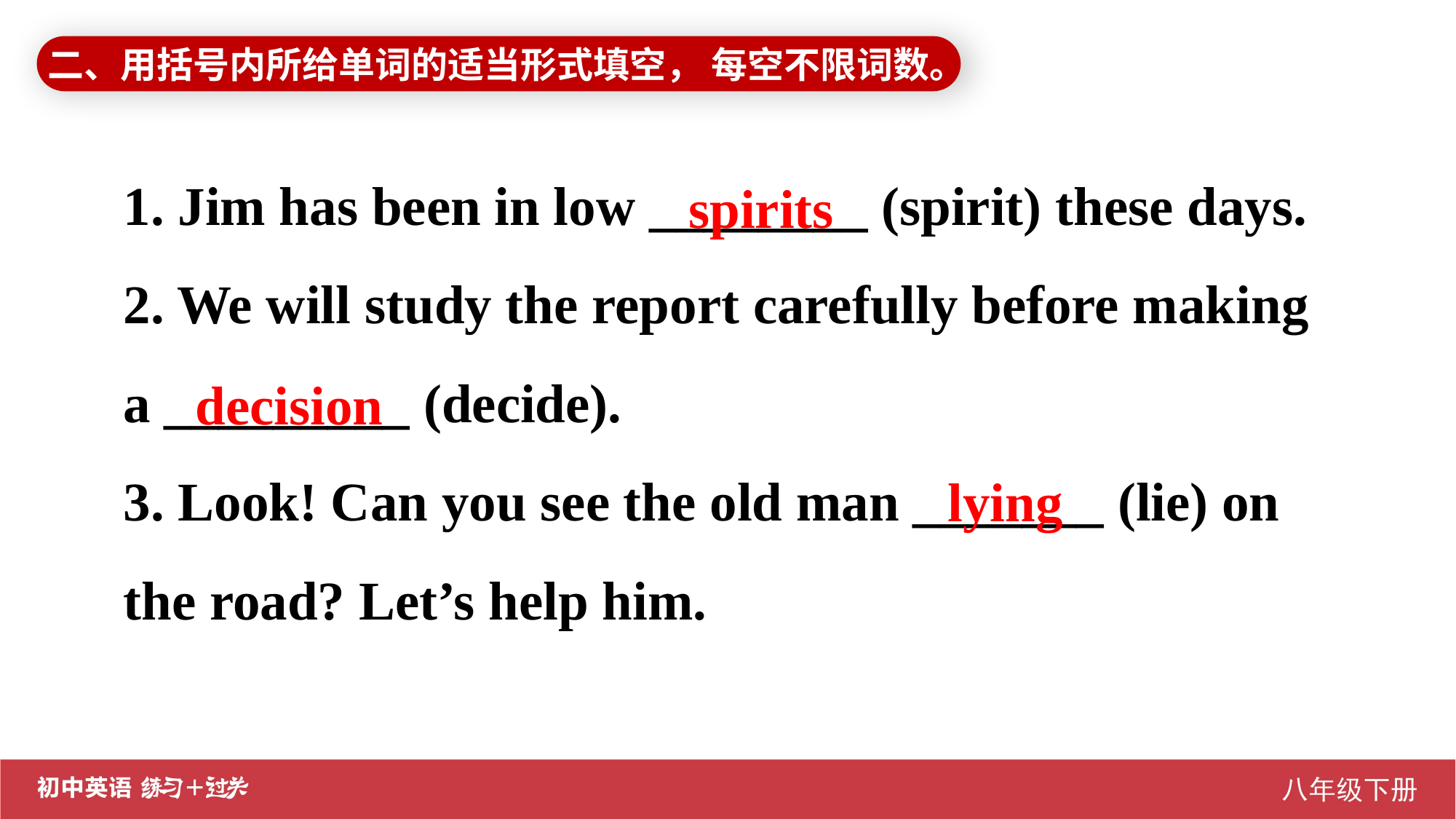

二、用括号内所给单词的适当形式填空， 每空不限词数。
1. Jim has been in low ________ (spirit) these days.
2. We will study the report carefully before making a _________ (decide).
3. Look! Can you see the old man _______ (lie) on the road? Let’s help him.
spirits
 decision
lying